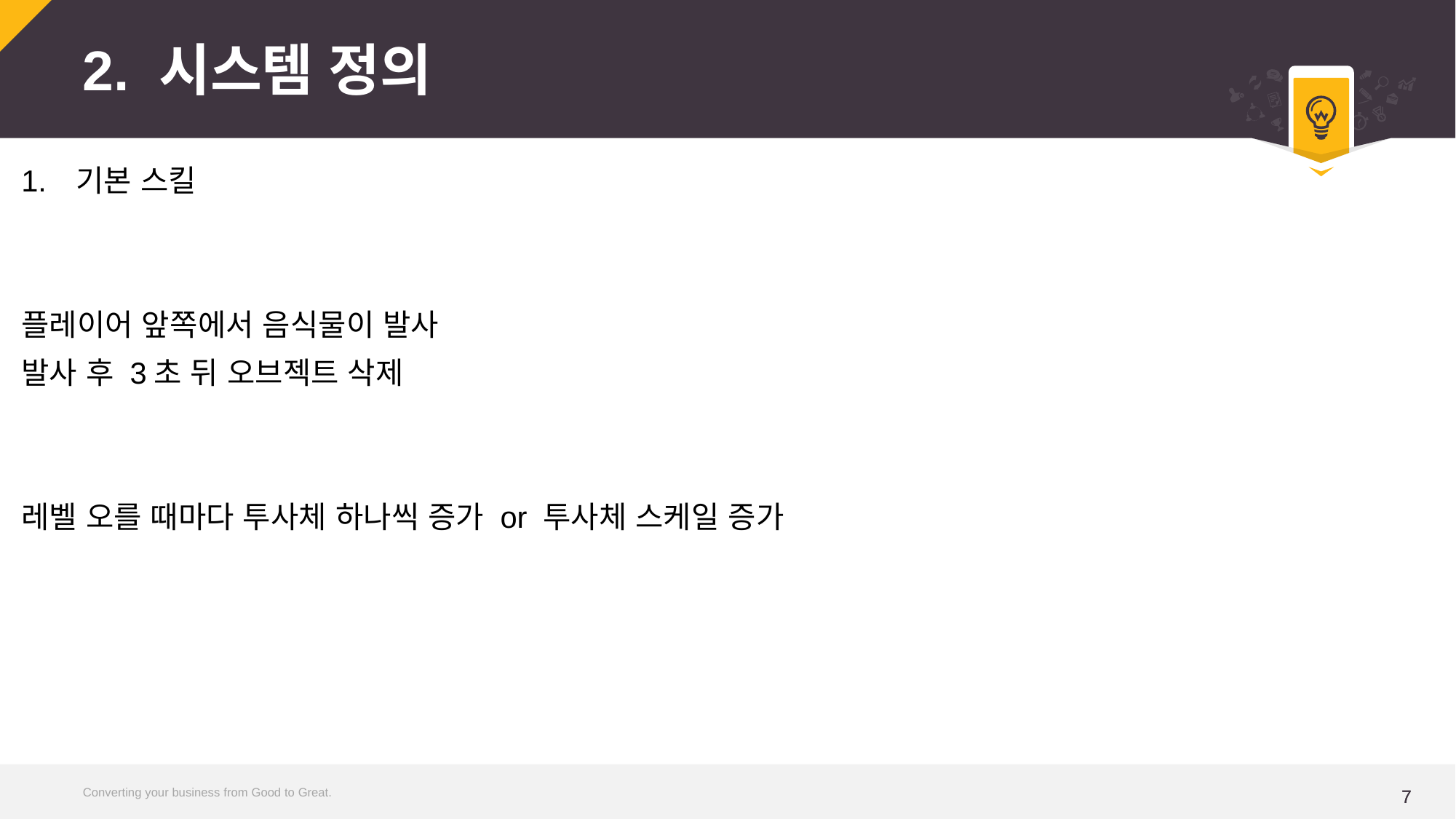

# 2. 시스템 정의

기본 스킬

플레이어 앞쪽에서 음식물이 발사
발사 후 3초 뒤 오브젝트 삭제

레벨 오를 때마다 투사체 하나씩 증가 or 투사체 스케일 증가

Converting your business from Good to Great.